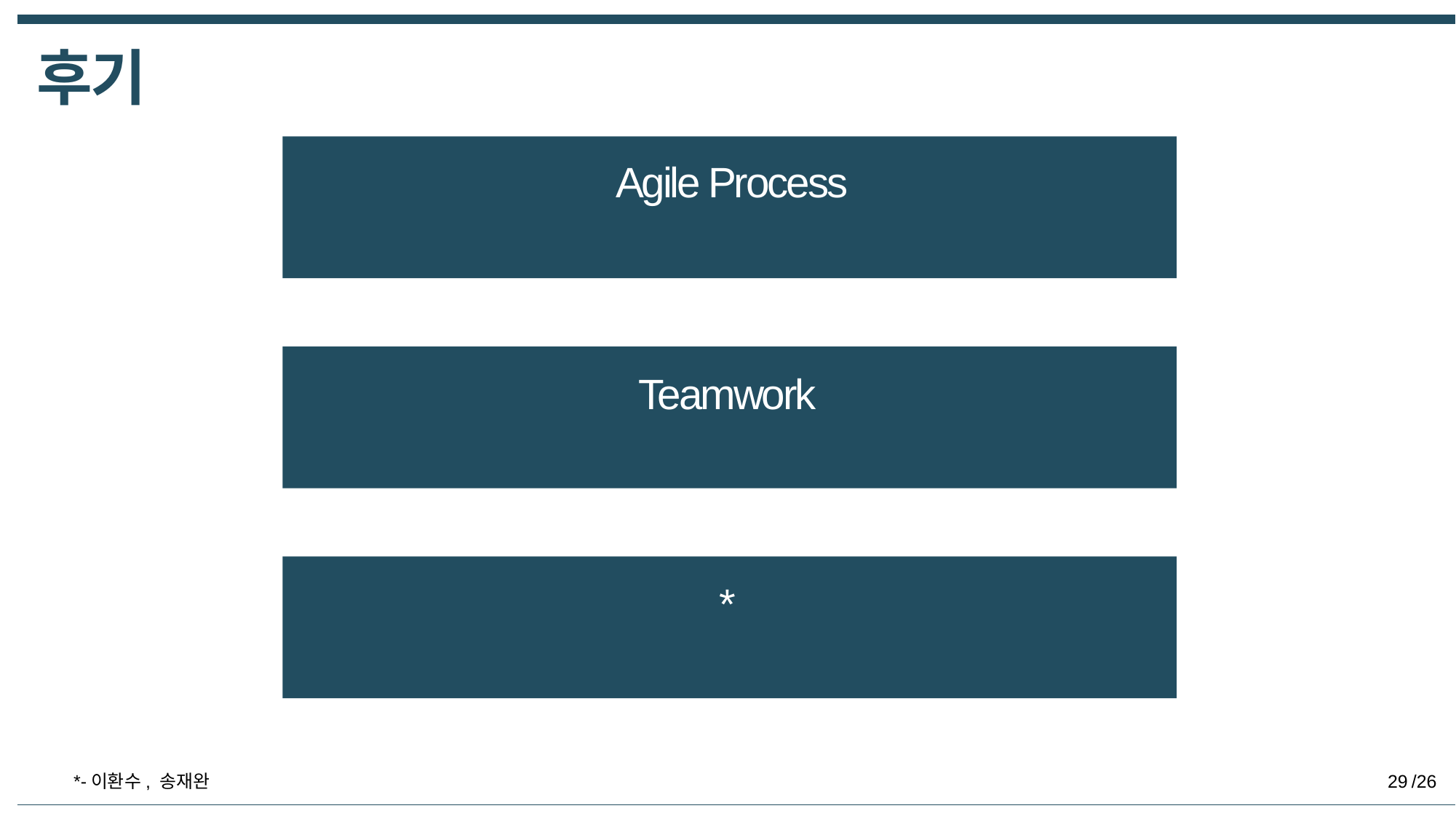

후기

Agile Process

Teamwork

*
*-이환수, 송재완
29